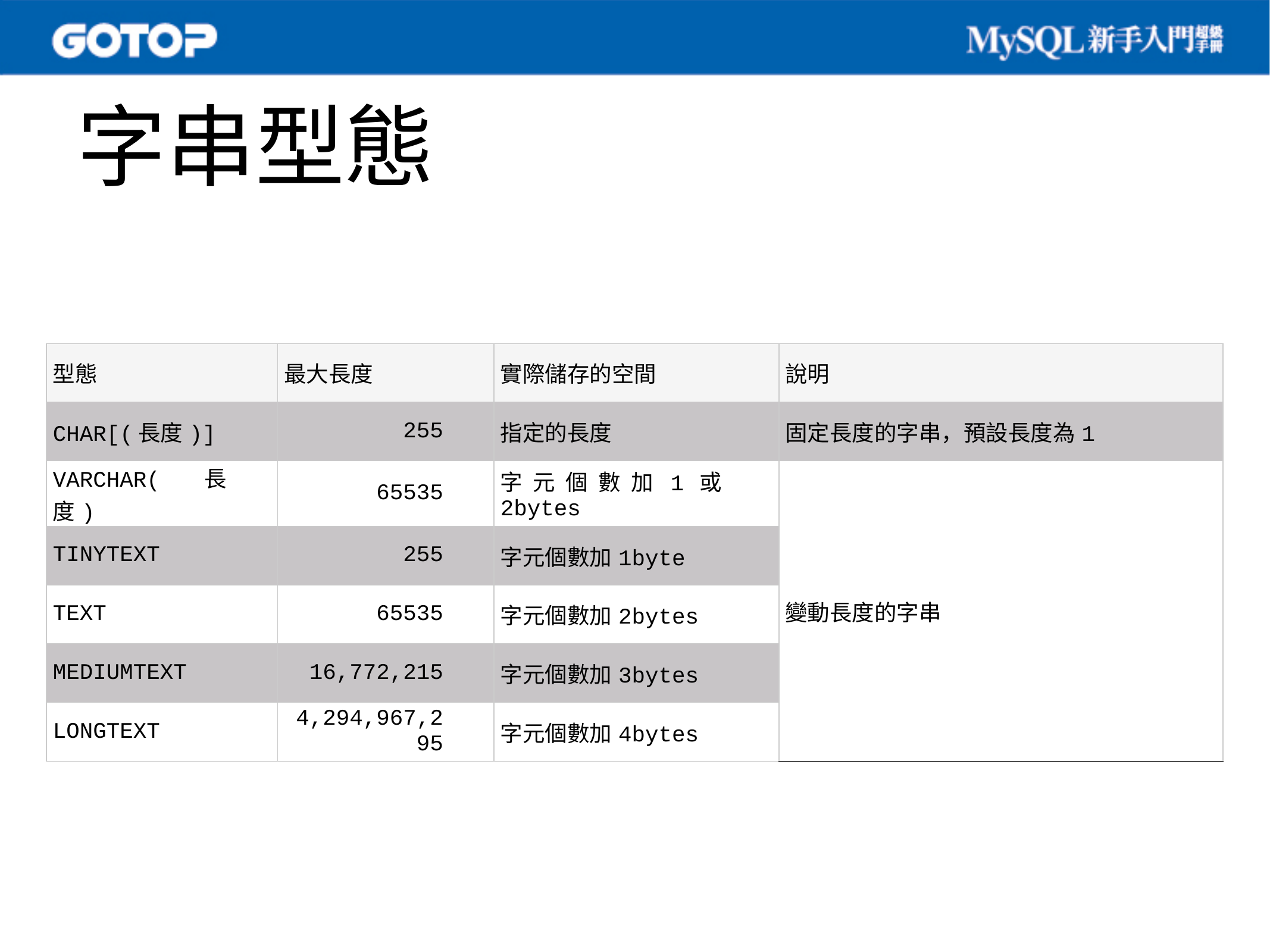

# 字串型態
| 型態 | 最大長度 | 實際儲存的空間 | 說明 |
| --- | --- | --- | --- |
| CHAR[(長度)] | 255 | 指定的長度 | 固定長度的字串，預設長度為1 |
| VARCHAR(長度) | 65535 | 字元個數加1或2bytes | 變動長度的字串 |
| TINYTEXT | 255 | 字元個數加1byte |  |
| TEXT | 65535 | 字元個數加2bytes |  |
| MEDIUMTEXT | 16,772,215 | 字元個數加3bytes |  |
| LONGTEXT | 4,294,967,295 | 字元個數加4bytes |  |